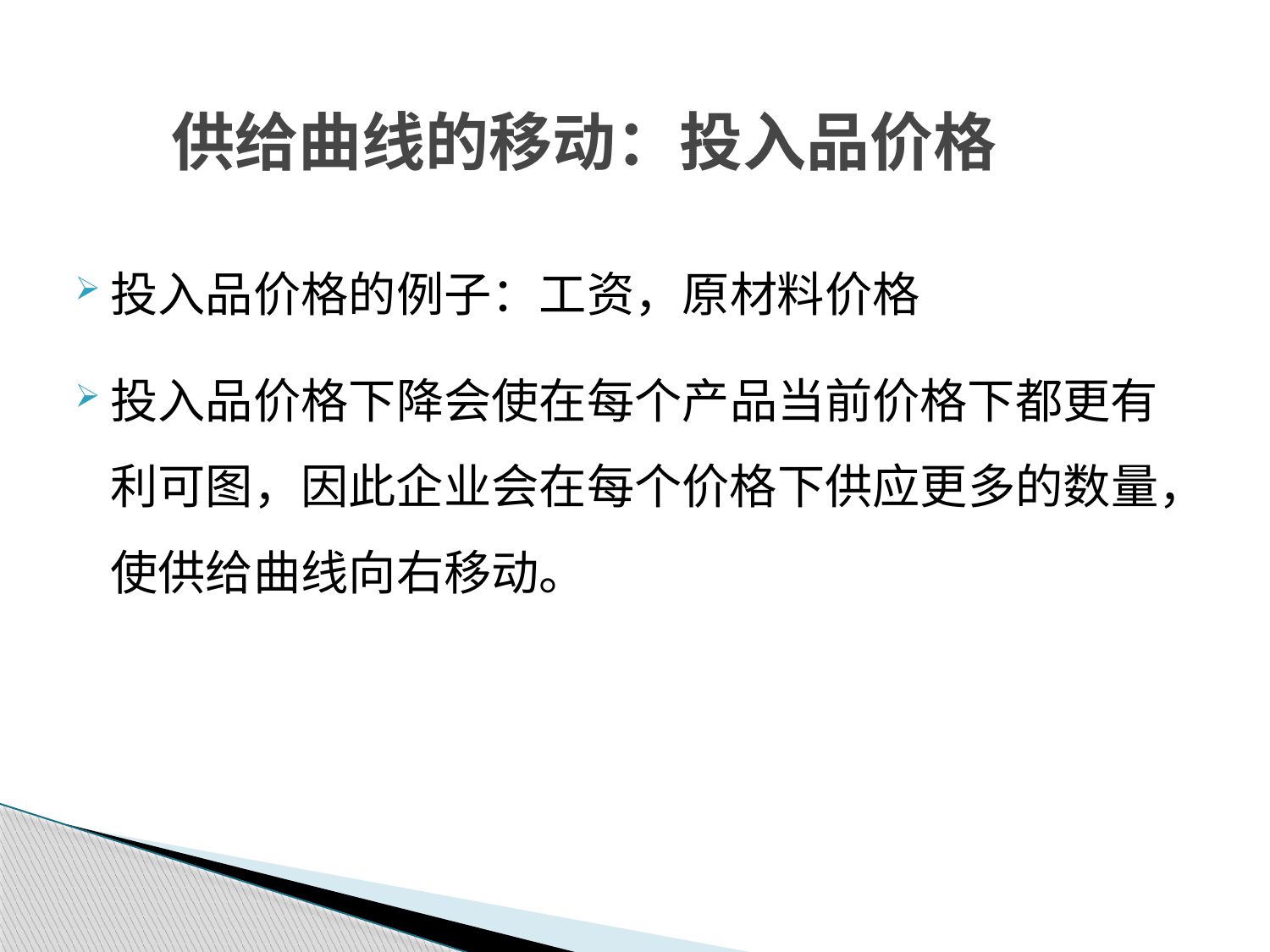

供给曲线的移动：投入品价格
投入品价格的例子：工资，原材料价格
投入品价格下降会使在每个产品当前价格下都更有利可图，因此企业会在每个价格下供应更多的数量，使供给曲线向右移动。